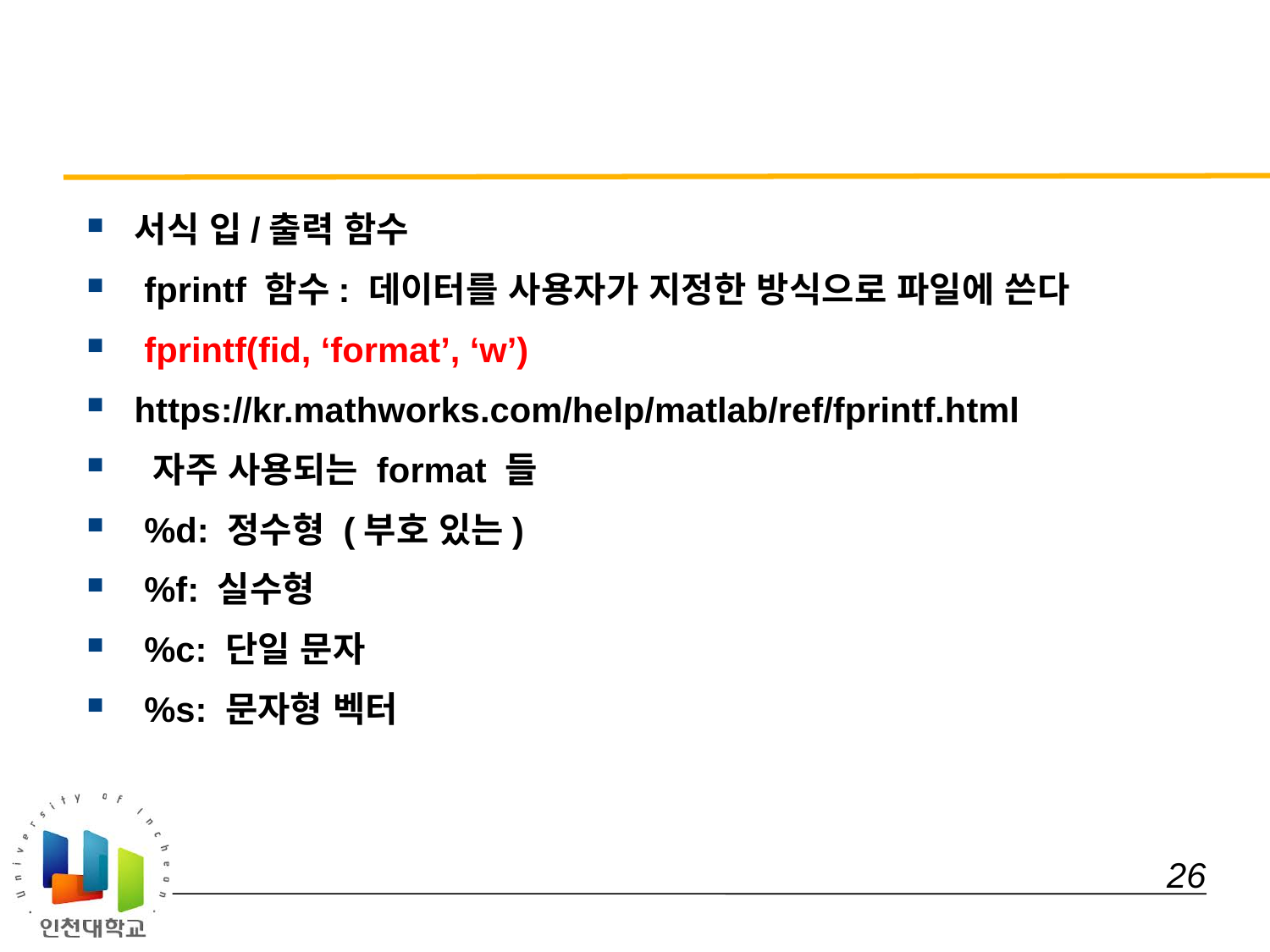

#
서식 입/출력 함수
 fprintf 함수: 데이터를 사용자가 지정한 방식으로 파일에 쓴다
 fprintf(fid, ‘format’, ‘w’)
https://kr.mathworks.com/help/matlab/ref/fprintf.html
 자주 사용되는 format 들
 %d: 정수형 (부호 있는)
 %f: 실수형
 %c: 단일 문자
 %s: 문자형 벡터
 26